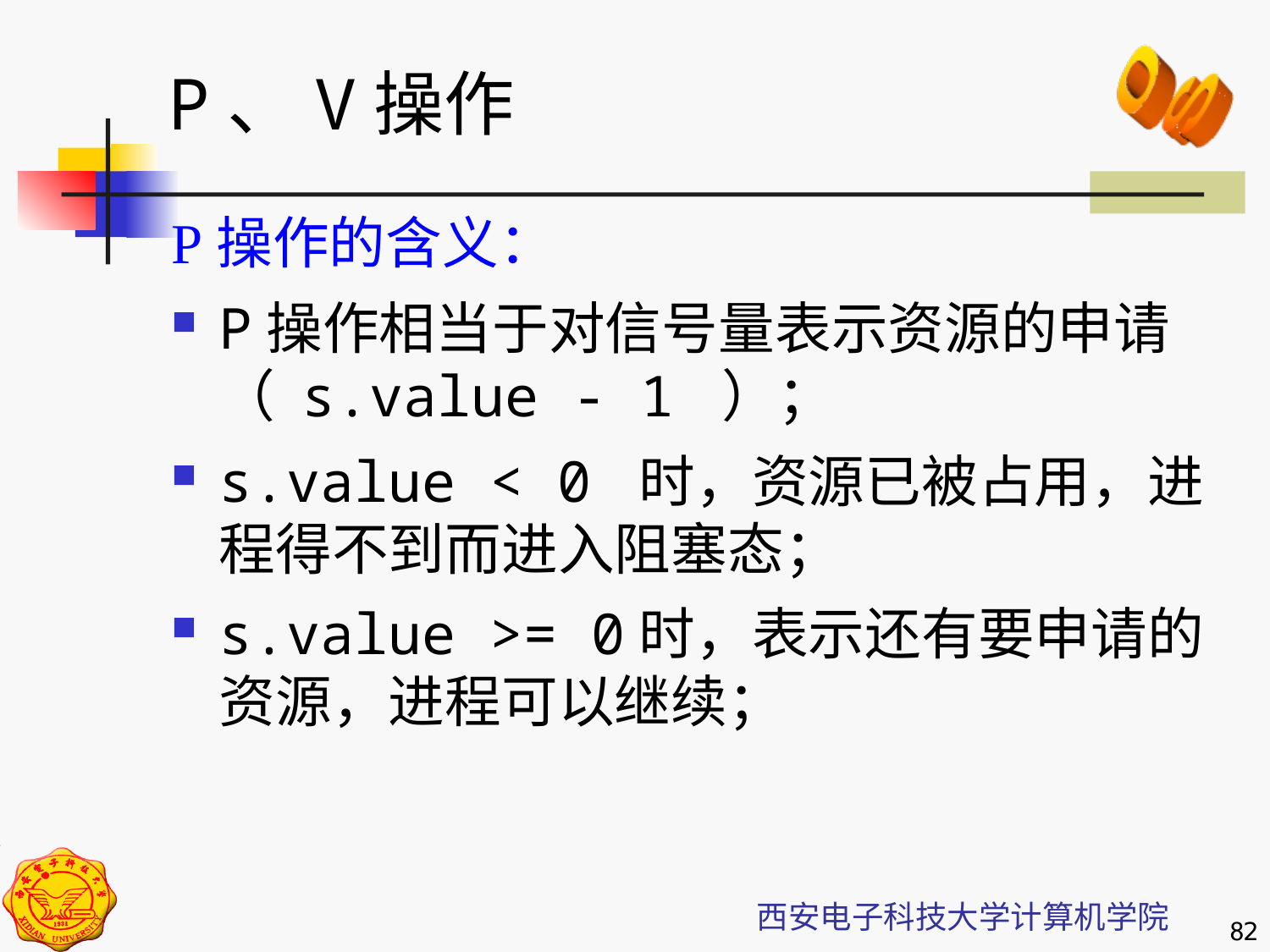

P、V操作
P操作的含义：
P操作相当于对信号量表示资源的申请（ s.value - 1 ）；
s.value < 0 时，资源已被占用，进程得不到而进入阻塞态；
s.value >= 0时，表示还有要申请的资源，进程可以继续；

82